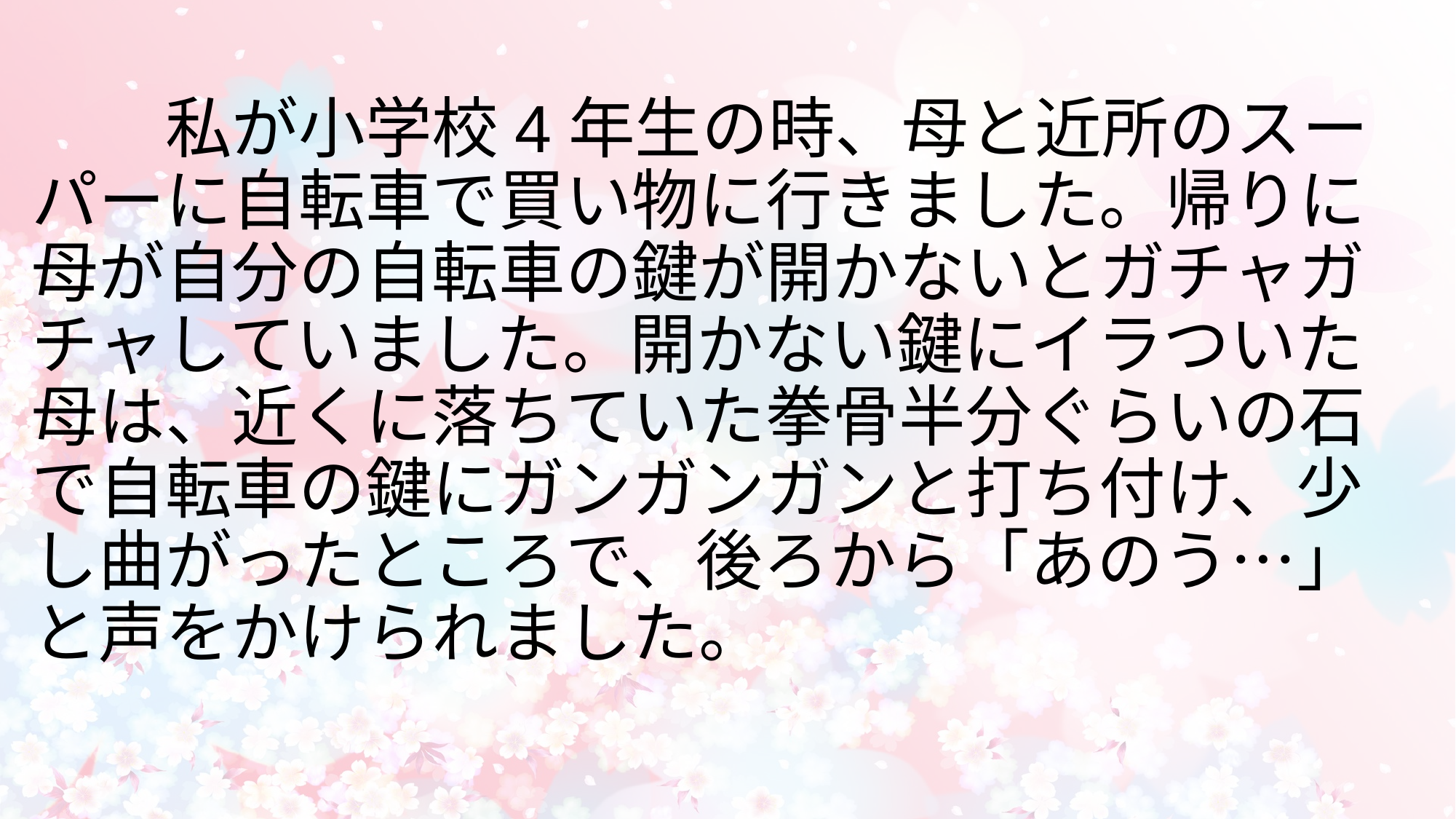

私が小学校4年生の時、母と近所のスーパーに自転車で買い物に行きました。帰りに母が自分の自転車の鍵が開かないとガチャガチャしていました。開かない鍵にイラついた母は、近くに落ちていた拳骨半分ぐらいの石で自転車の鍵にガンガンガンと打ち付け、少し曲がったところで、後ろから「あのう…」と声をかけられました。